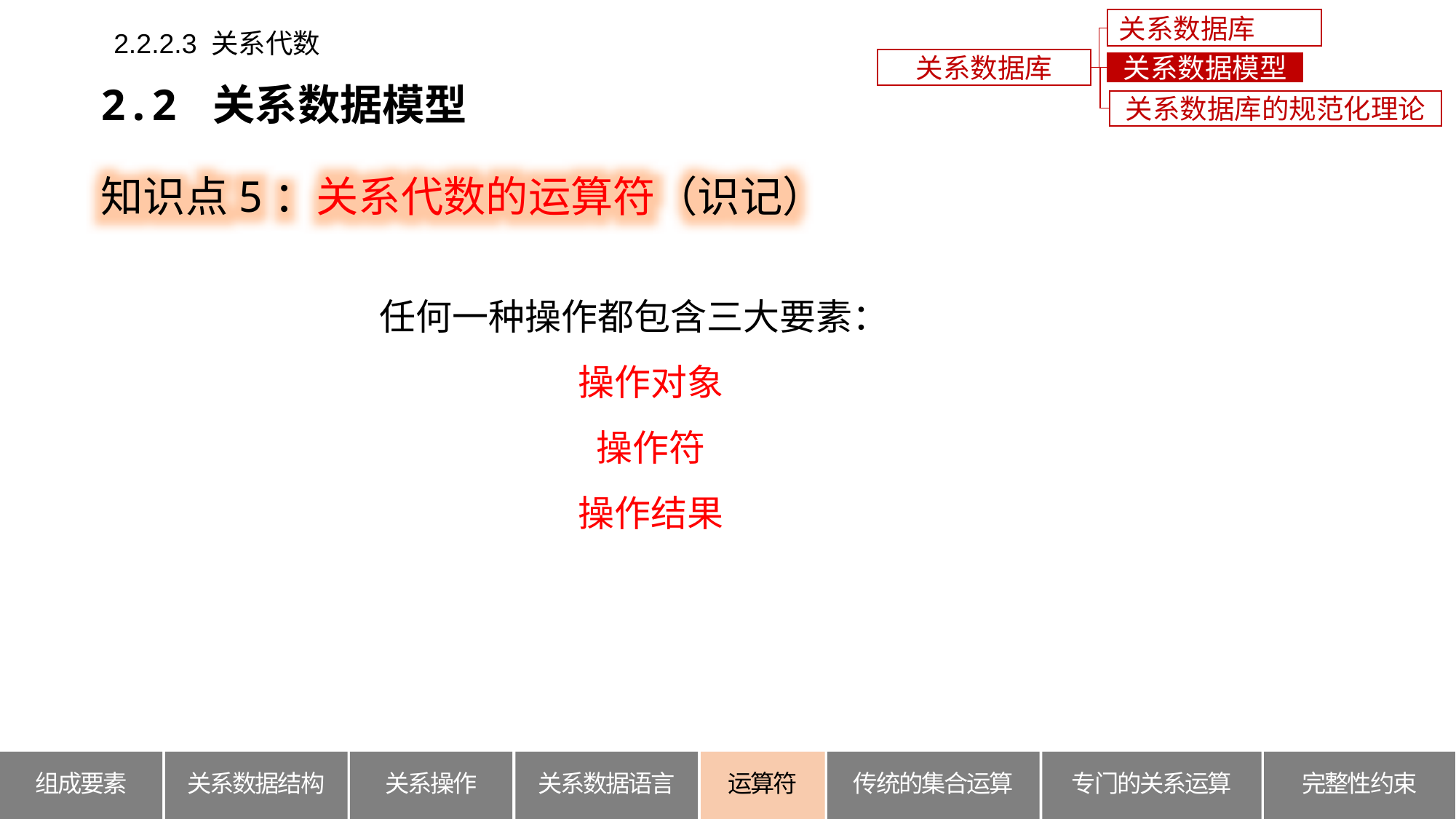

关系数据库概述
2.2.2.3 关系代数
关系数据库
关系数据模型
2.2 关系数据模型
关系数据库的规范化理论
知识点5：关系代数的运算符（识记）
任何一种操作都包含三大要素：
操作对象
操作符
操作结果
关系数据结构
组成要素
关系操作
关系数据语言
运算符
传统的集合运算
专门的关系运算
完整性约束